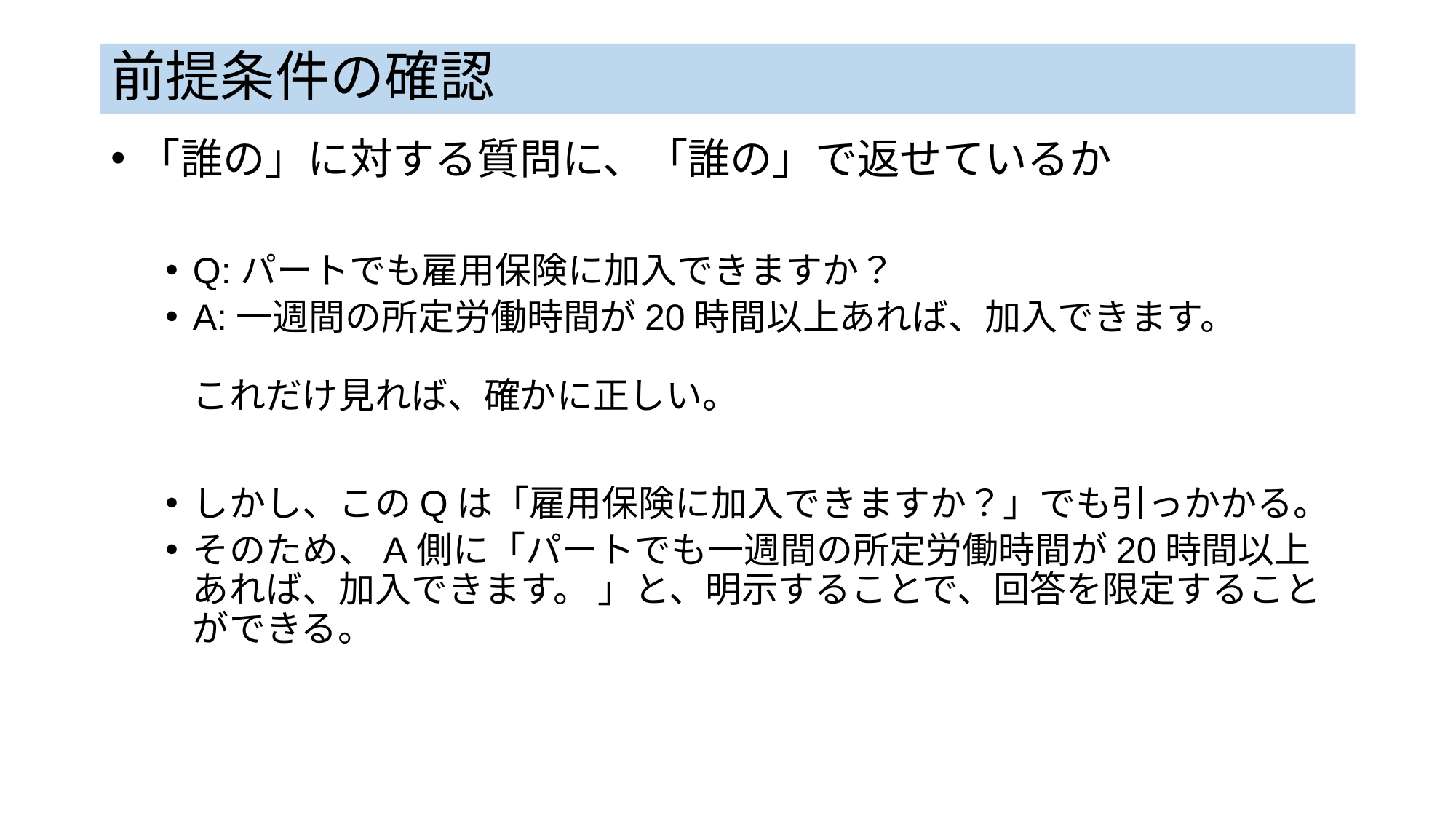

# 前提条件の確認
「誰の」に対する質問に、「誰の」で返せているか

Q:パートでも雇用保険に加入できますか？
A:一週間の所定労働時間が20時間以上あれば、加入できます。
これだけ見れば、確かに正しい。

しかし、このQは「雇用保険に加入できますか？」でも引っかかる。
そのため、A側に「パートでも一週間の所定労働時間が20時間以上あれば、加入できます。 」と、明示することで、回答を限定することができる。